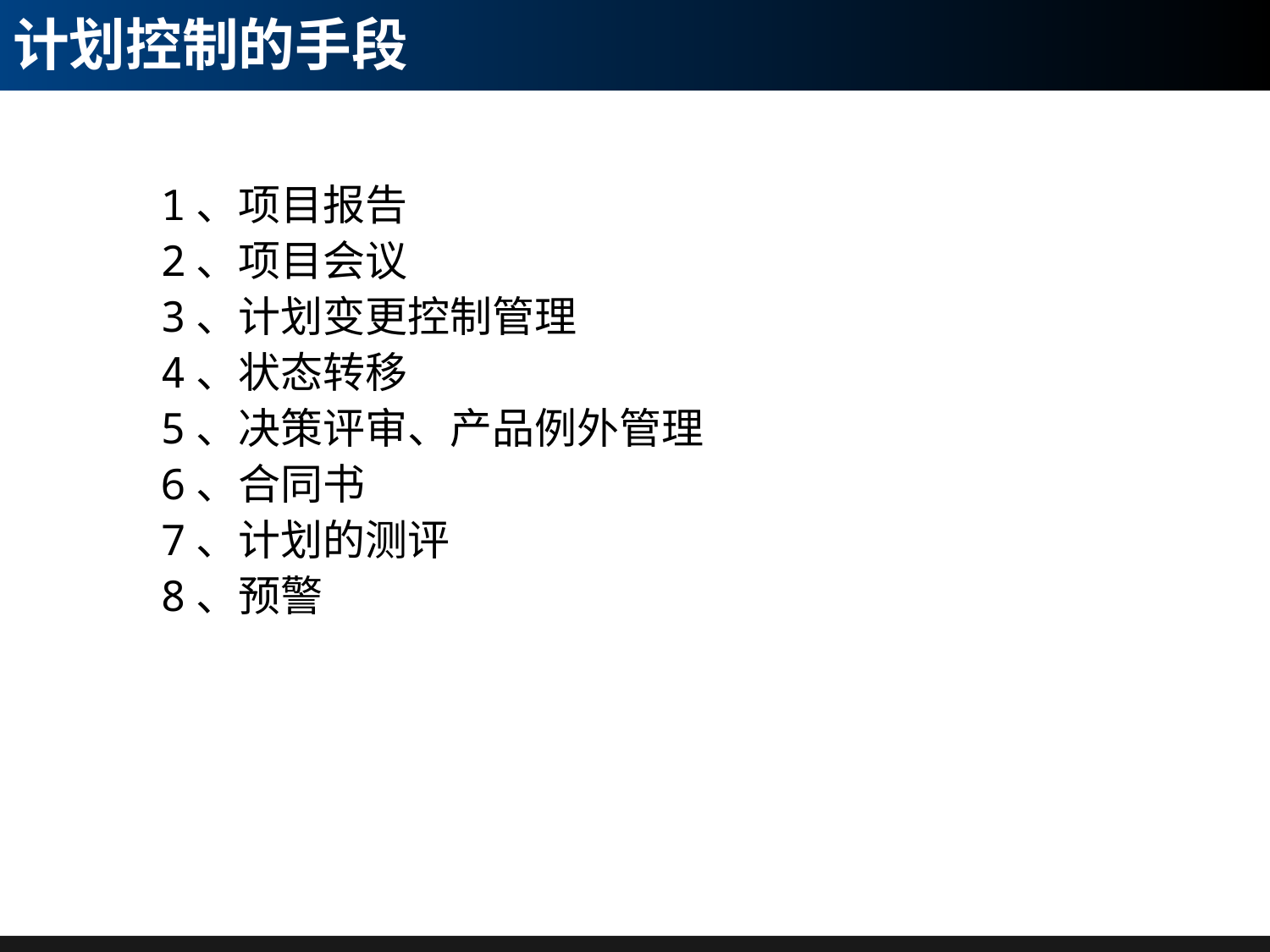

计划控制的手段
1、项目报告
2、项目会议
3、计划变更控制管理
4、状态转移
5、决策评审、产品例外管理
6、合同书
7、计划的测评
8、预警